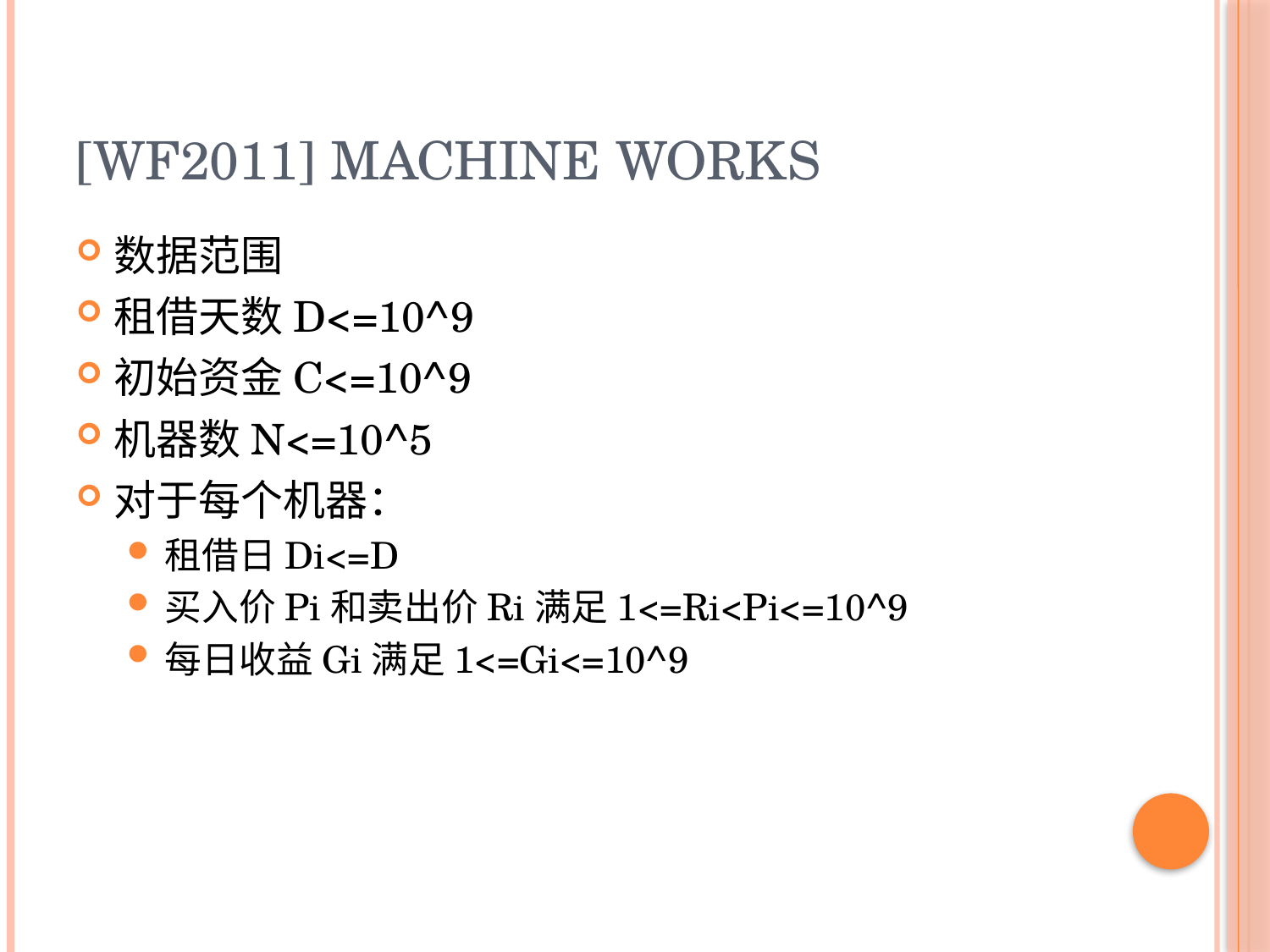

# [WF2011] Machine Works
数据范围
租借天数D<=10^9
初始资金C<=10^9
机器数N<=10^5
对于每个机器：
租借日Di<=D
买入价Pi和卖出价Ri满足1<=Ri<Pi<=10^9
每日收益Gi满足1<=Gi<=10^9